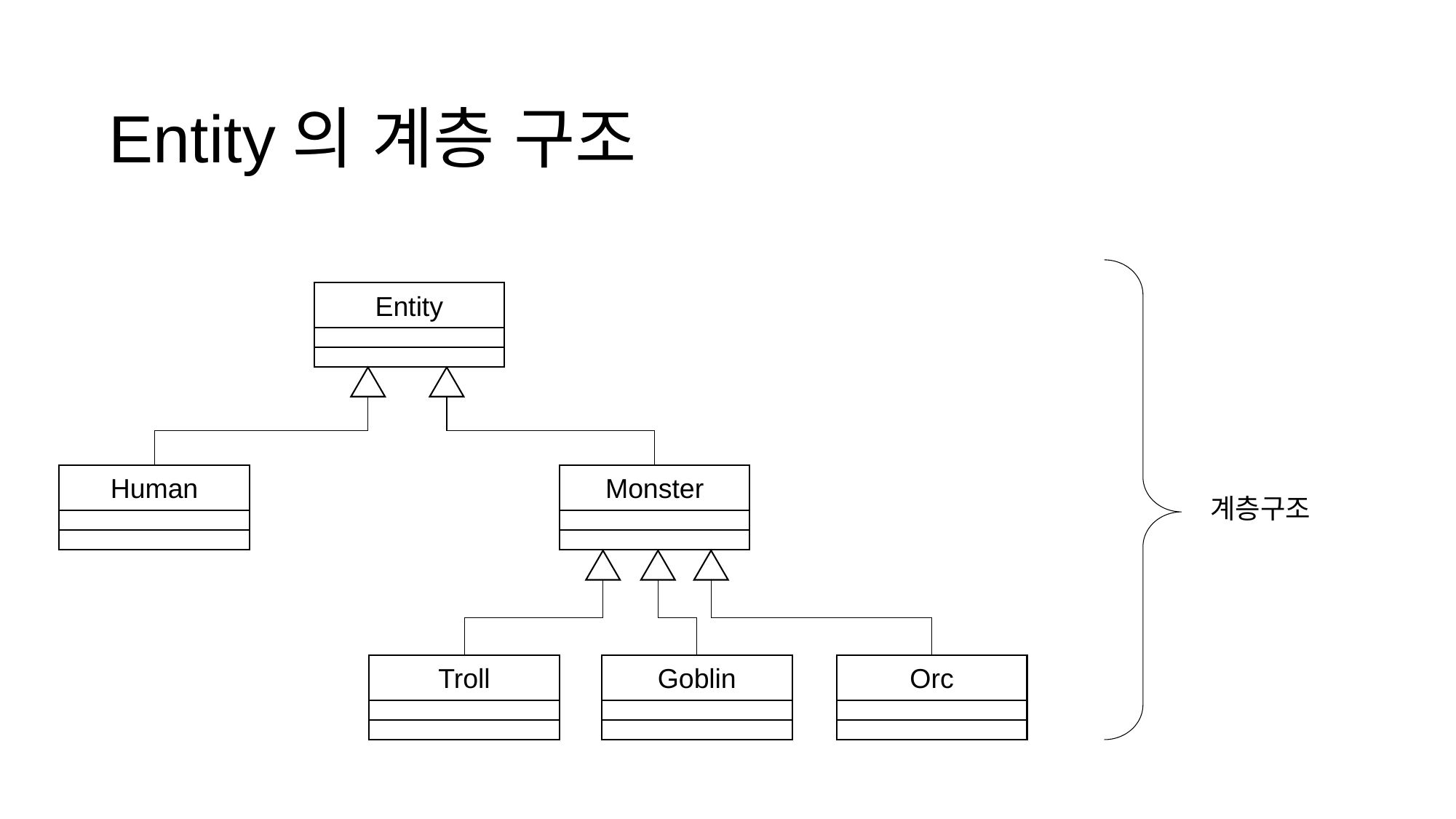

# Entity의 계층 구조

Entity

Human
Monster
계층구조

Troll

Goblin

Orc